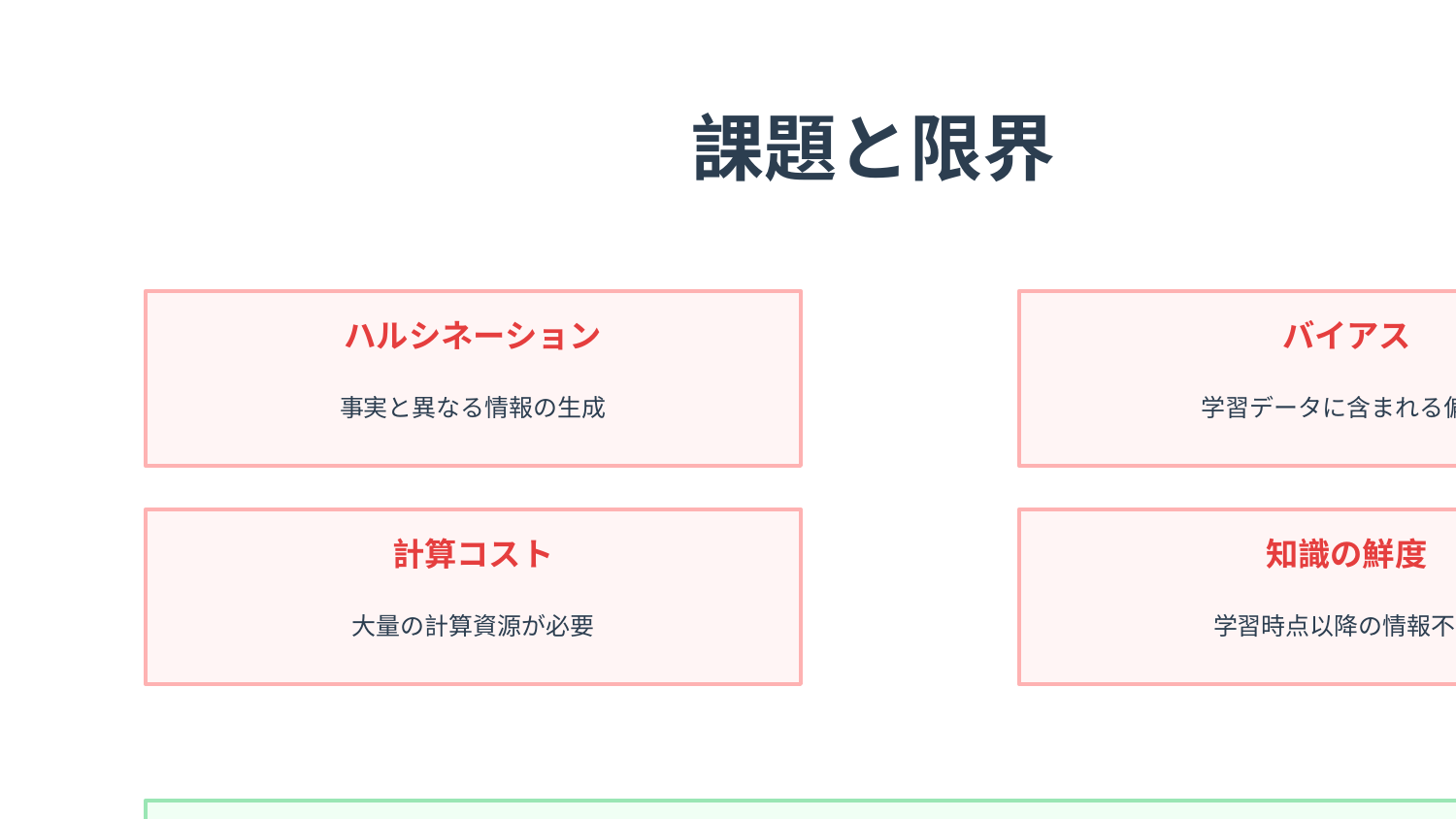

課題と限界

ハルシネーション
バイアス
事実と異なる情報の生成
学習データに含まれる偏見

計算コスト
知識の鮮度
大量の計算資源が必要
学習時点以降の情報不足

解決への取り組み
• RAG（Retrieval-Augmented Generation）
• ファクトチェック機構の導入
• 効率的なモデルアーキテクチャの開発